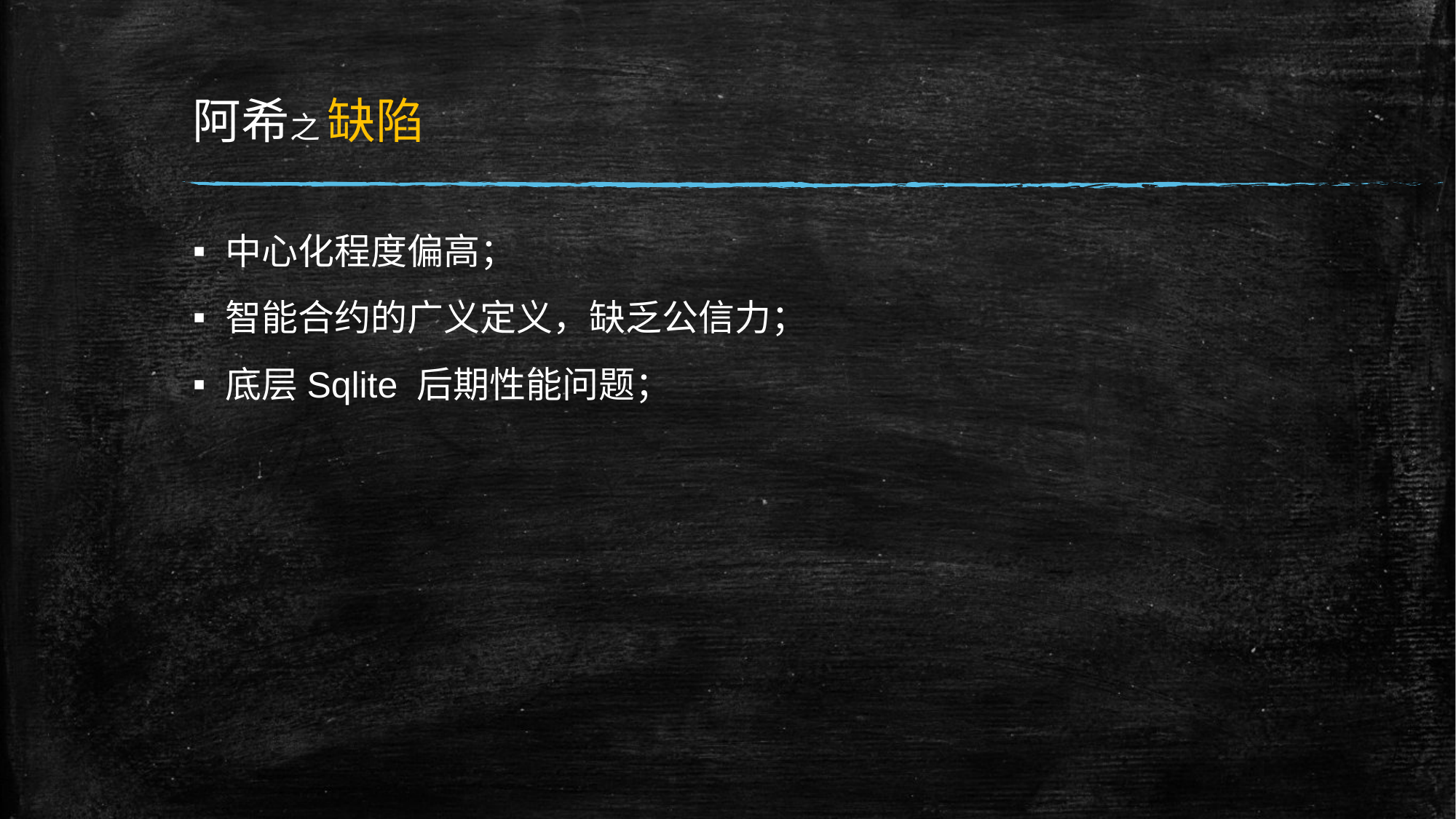

# 阿希之 缺陷
中心化程度偏高；
智能合约的广义定义，缺乏公信力；
底层Sqlite 后期性能问题；